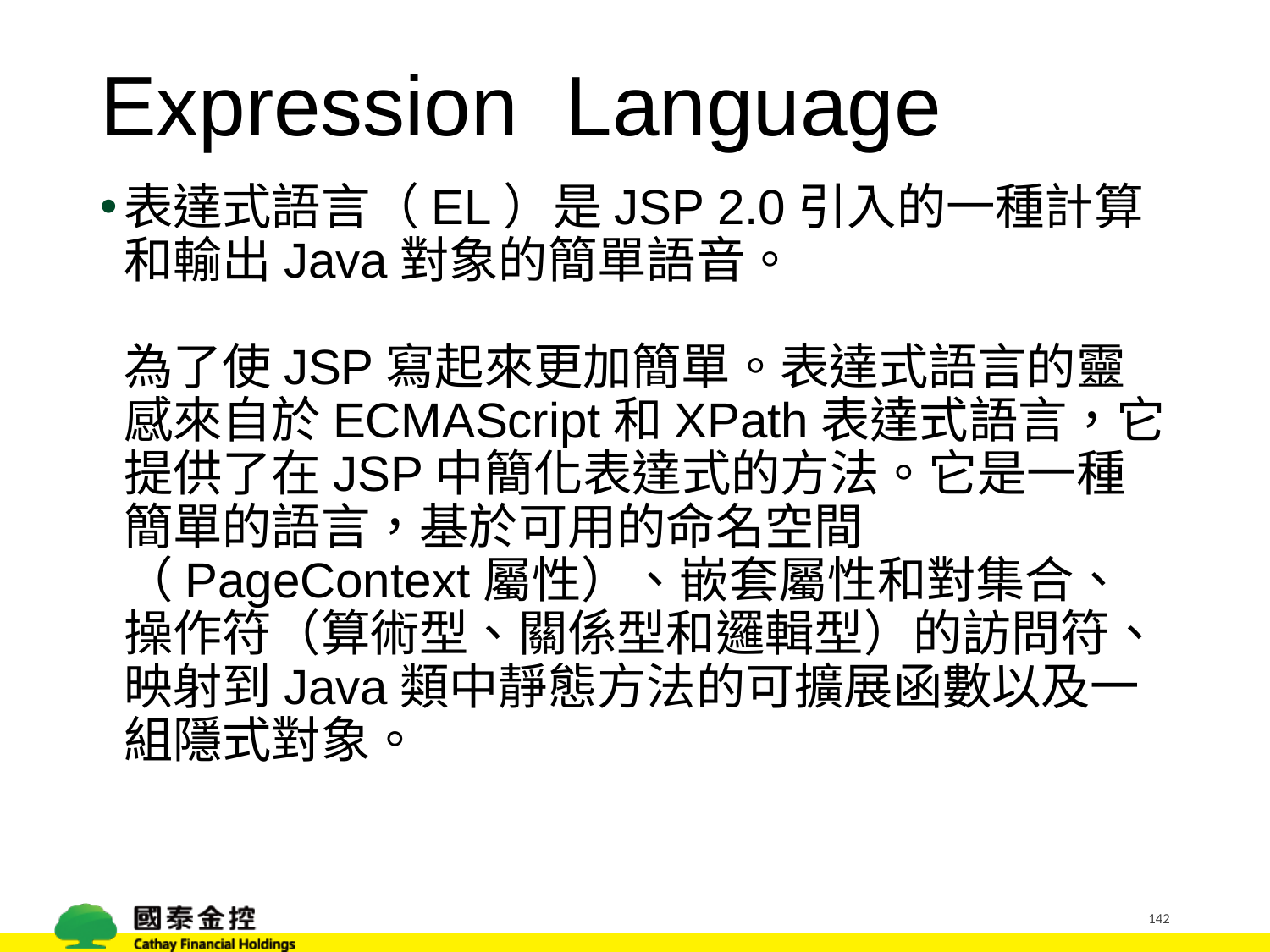

# Expression  Language
表達式語言（EL）是JSP 2.0引入的一種計算和輸出Java對象的簡單語音。
為了使JSP寫起來更加簡單。表達式語言的靈感來自於ECMAScript和XPath表達式語言，它提供了在JSP中簡化表達式的方法。它是一種簡單的語言，基於可用的命名空間（PageContext屬性）、嵌套屬性和對集合、操作符（算術型、關係型和邏輯型）的訪問符、映射到Java類中靜態方法的可擴展函數以及一組隱式對象。